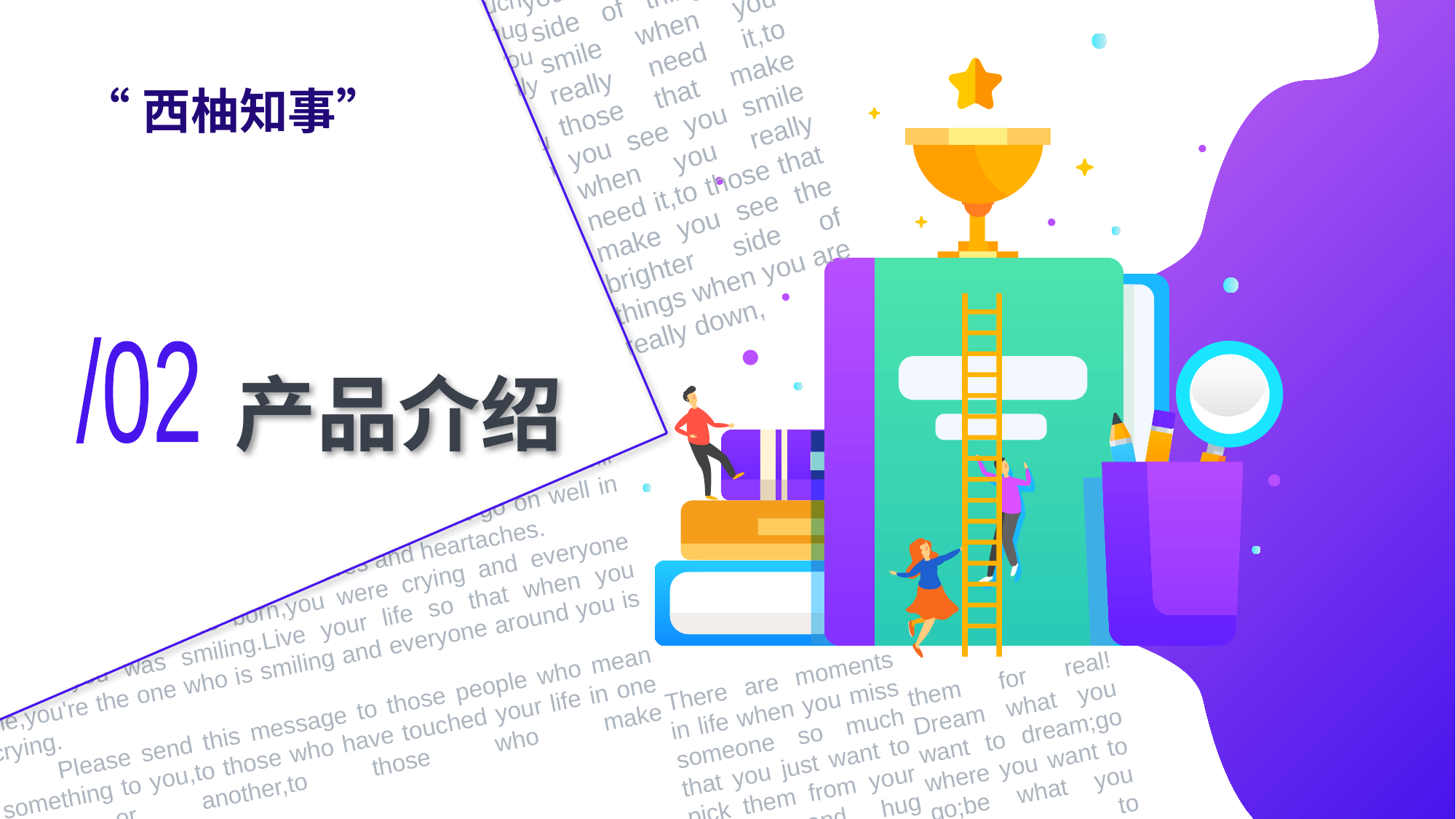

生活分享
用户可以选择在专门模块中分享信息，例如朋友圈动态、多媒体外链等等

信息交流
用户可以自由选择实名/匿名发布信息、对别人发布的信息进行互动（点赞、评论、收藏、分享等）
二手交易
用户可以在平台发布二手商品信息、购买商品需求等等，借助微信支付完成安全交易，并在后台实名制记录。
失物招领
用户可以在平台发布失物招领信息，这类信息将以较高的优先级推送给平台相关的用户。

you smile when you really need it,to those that make you see the brighter side of thing you smile when you really need it,to those that make you see you smile when you really need it,to those that make you see the brighter side of things when you are really down,

There are moments in life when you miss someone so much that you just want to pick them from your dreams and hug them for real! Dream what you want to dream;go where you want to go;be what you want to be,because you have only one life and one chance to do all the things you want to do.
　　May you have enough happiness to make you sweet,enough trials to make you strong,enough sorrow to keep you human,enough hope to make you happy? Always put yourself in others’shoes.If you feel that it hurts you,it probably hurts the other person, too.
　　The happiest of people don’t necessarily have the best of everything;they just make the most of everything that comes along their way.Happiness lies for those who cry,those who hurt, those who have searched,and those who have tried,for only they can appreciate the importance of people who have touched their lives.Love begins with a smile,grows with a kiss and ends with a tear.The brightest future will always be based on a forgotten past, you can’t go on well in lifeuntil you let go of your past failures and heartaches.
　　When you were born,you were crying and everyone around you was smiling.Live your life so that when you die,you're the one who is smiling and everyone around you is crying.
　　Please send this message to those people who mean something to you,to those who have touched your life in one way or another,to those who make

“西柚知事”
产品介绍
/02

“西柚知事”
校园论坛平台
them for real! Dream what you want to dream;go where you want to go;be what you want to be,because you have only one life and one chance to do all the things you want to do.

There are moments in life when you miss someone so much that you just want to pick them from your dreams and hug them for real! Dream what you want to dream;go where you want to go;be what you want to be,because you have only one life and one chance to do all the things you want to do.